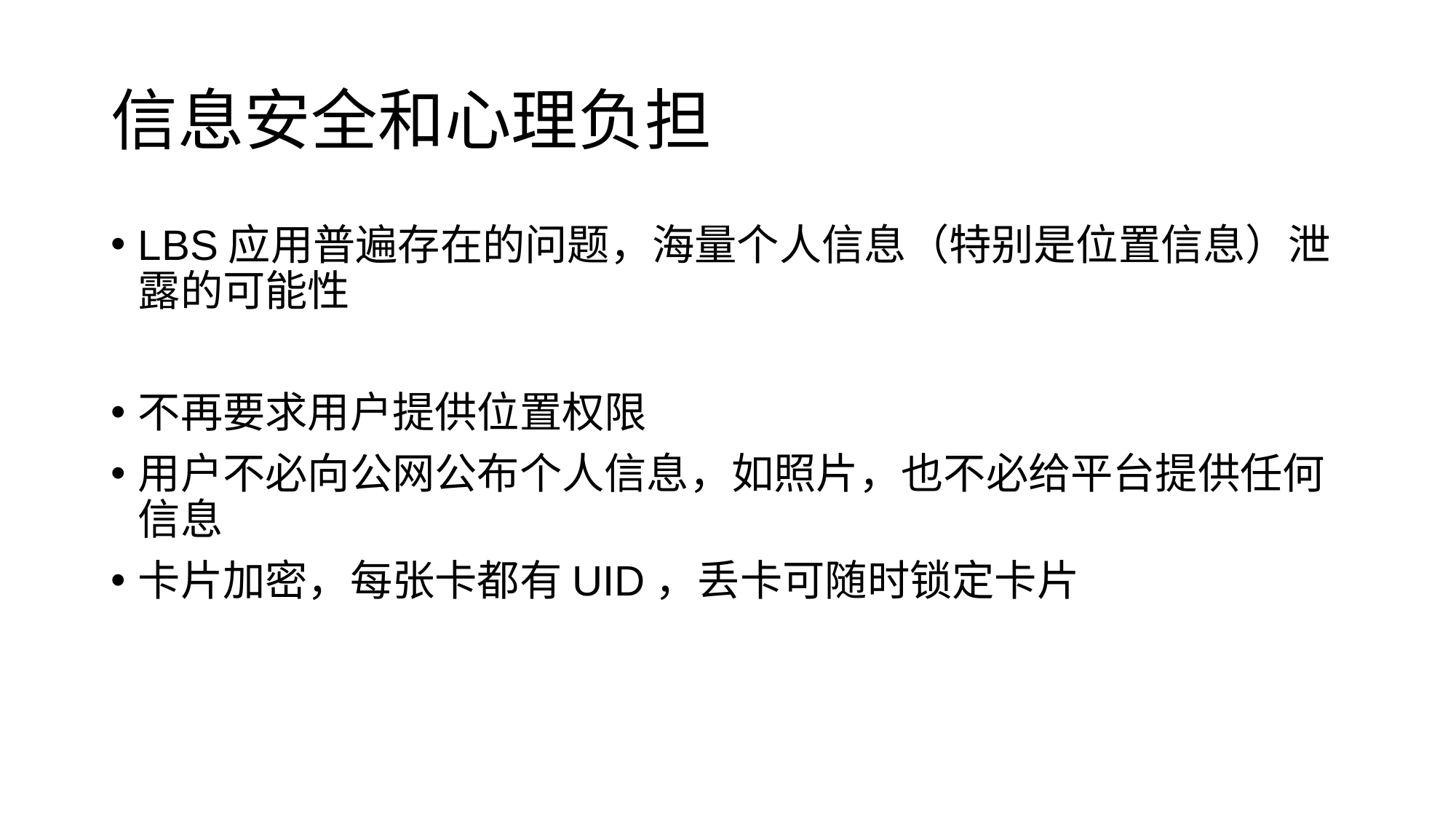

# 信息安全和心理负担
LBS应用普遍存在的问题，海量个人信息（特别是位置信息）泄露的可能性

不再要求用户提供位置权限
用户不必向公网公布个人信息，如照片，也不必给平台提供任何信息
卡片加密，每张卡都有UID，丢卡可随时锁定卡片